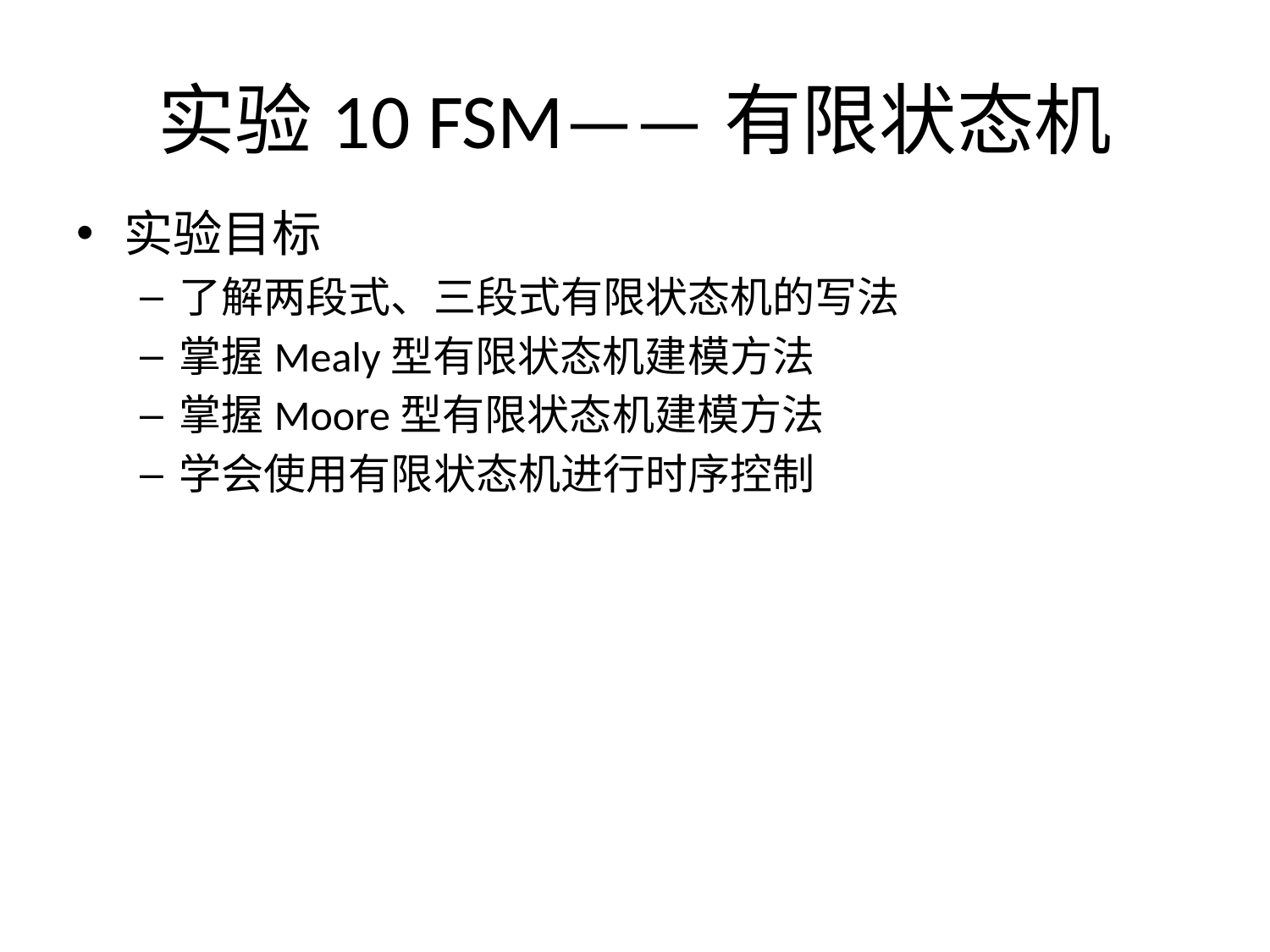

# 实验10 FSM——有限状态机
实验目标
了解两段式、三段式有限状态机的写法
掌握Mealy型有限状态机建模方法
掌握Moore型有限状态机建模方法
学会使用有限状态机进行时序控制